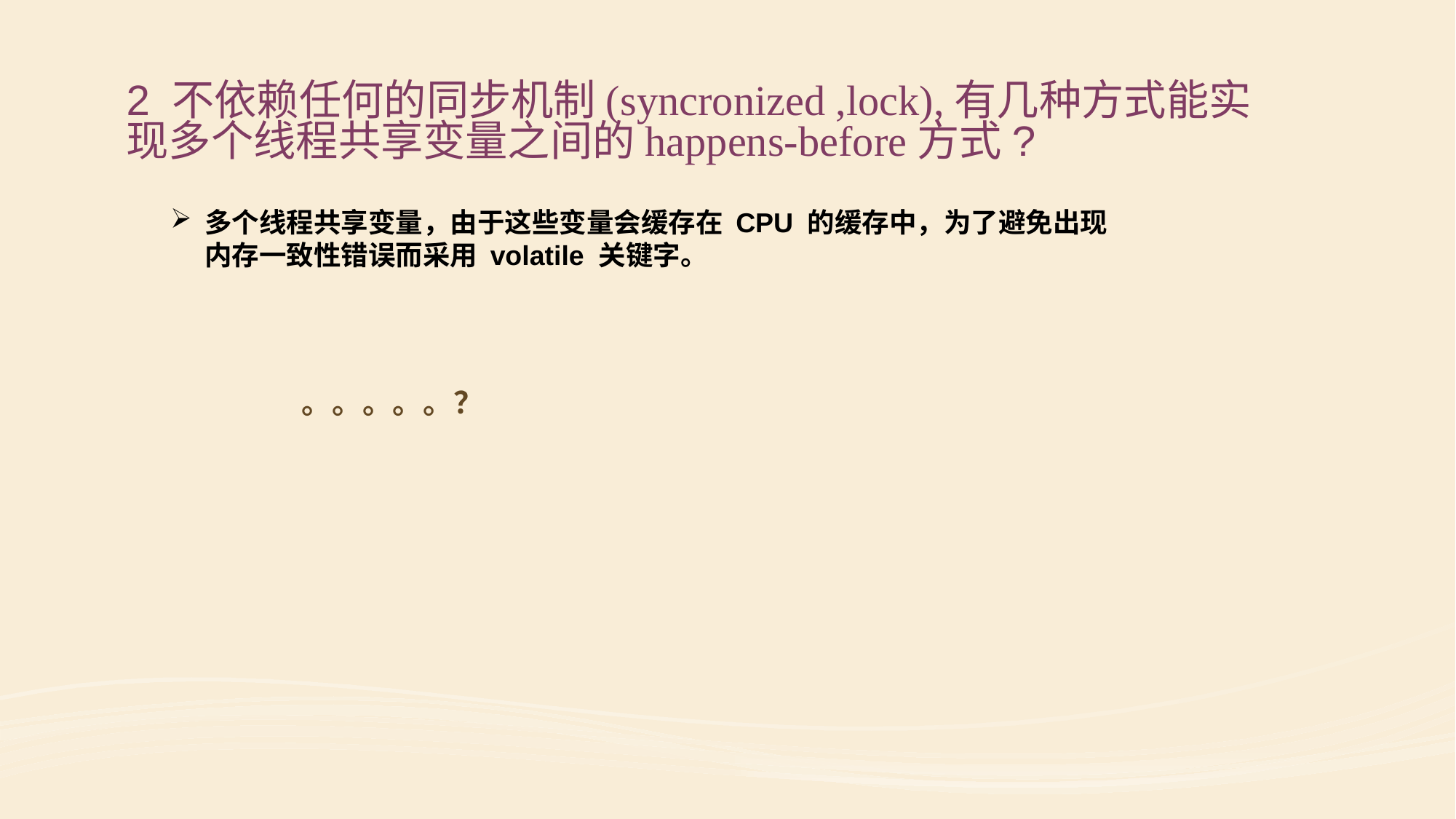

# 2 不依赖任何的同步机制(syncronized ,lock),有几种方式能实现多个线程共享变量之间的happens-before方式?
多个线程共享变量，由于这些变量会缓存在 CPU 的缓存中，为了避免出现内存一致性错误而采用 volatile 关键字。
。。。。。？